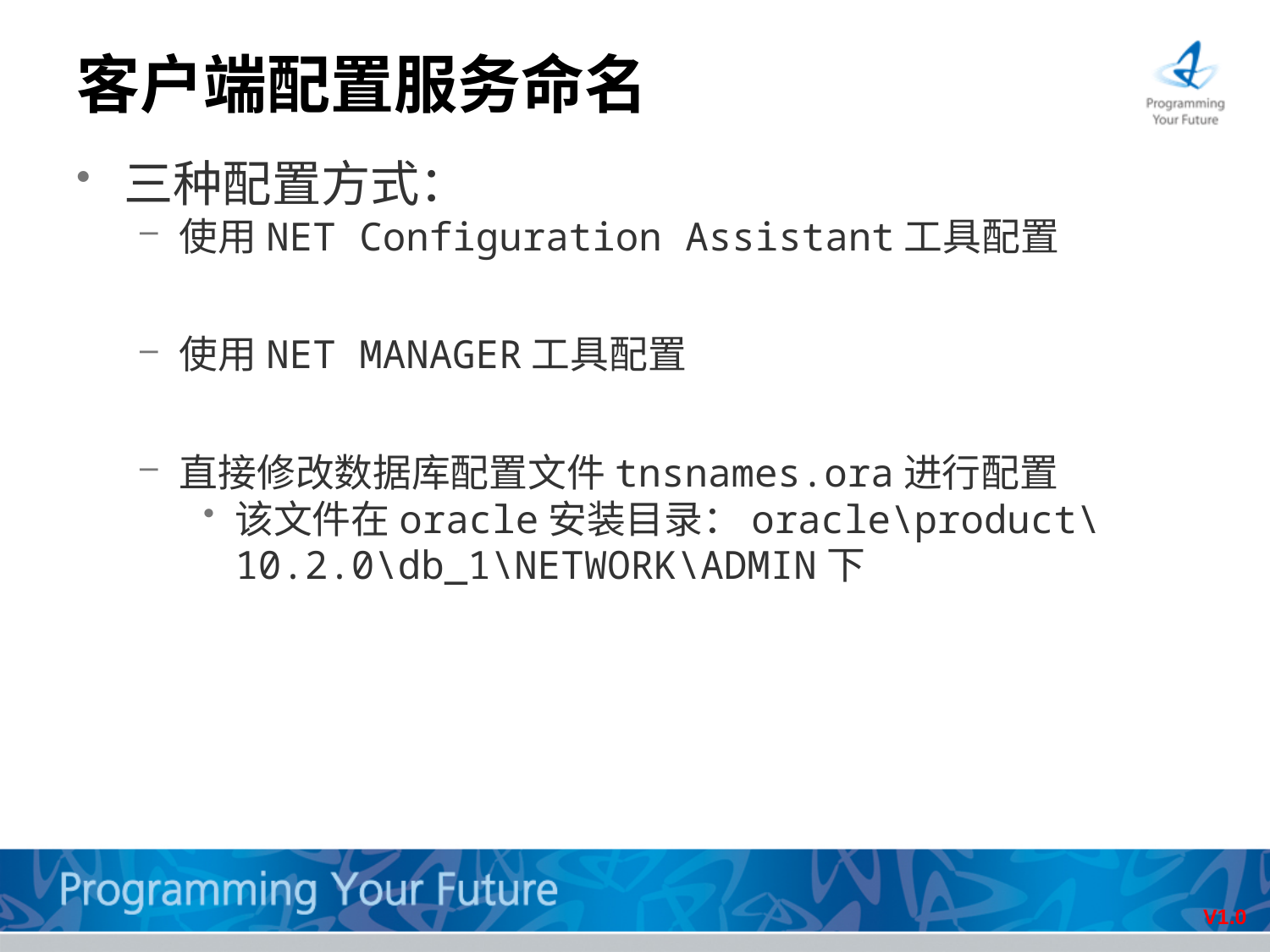

# 客户端配置服务命名
三种配置方式：
使用NET Configuration Assistant工具配置

使用NET MANAGER工具配置

直接修改数据库配置文件tnsnames.ora进行配置
该文件在oracle安装目录：oracle\product\10.2.0\db_1\NETWORK\ADMIN下